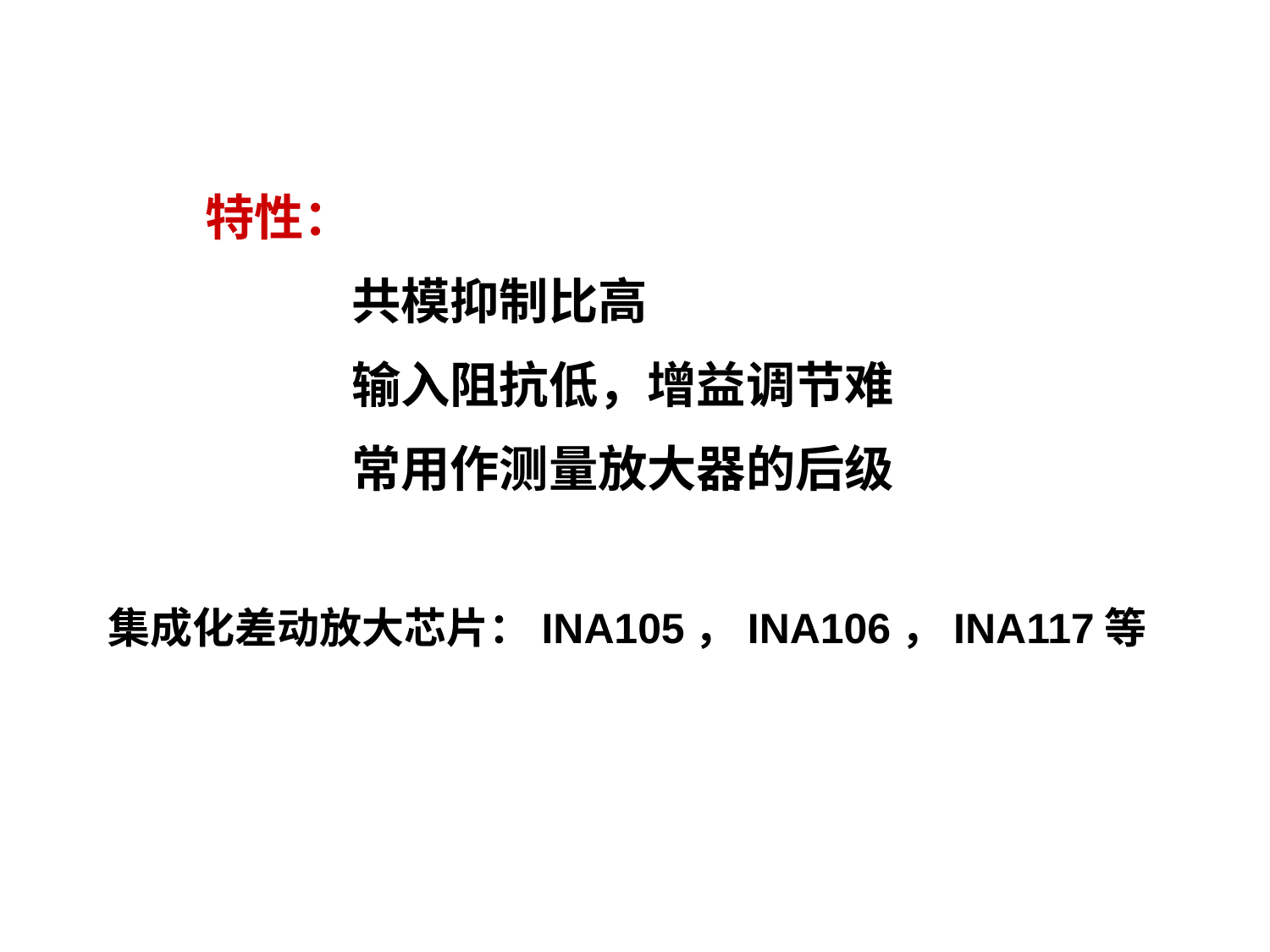

特性：
            共模抑制比高
            输入阻抗低，增益调节难
            常用作测量放大器的后级
集成化差动放大芯片：INA105，INA106，INA117等